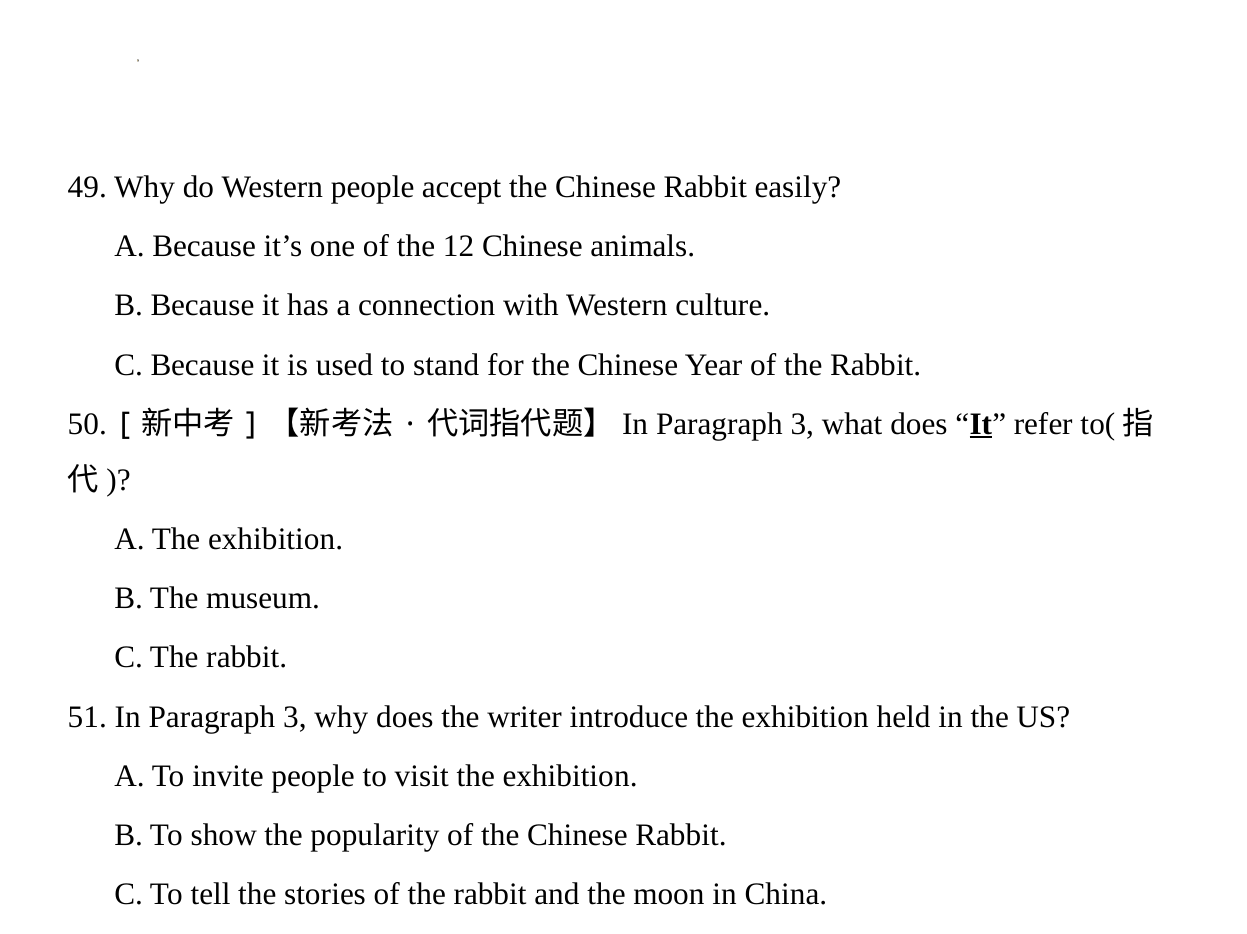

49. Why do Western people accept the Chinese Rabbit easily?
      A. Because it’s one of the 12 Chinese animals.
      B. Because it has a connection with Western culture.
      C. Because it is used to stand for the Chinese Year of the Rabbit.
50. [新中考]【新考法·代词指代题】In Paragraph 3, what does “It” refer to(指代)?
      A. The exhibition.
      B. The museum.
      C. The rabbit.
51. In Paragraph 3, why does the writer introduce the exhibition held in the US?
      A. To invite people to visit the exhibition.
      B. To show the popularity of the Chinese Rabbit.
      C. To tell the stories of the rabbit and the moon in China.